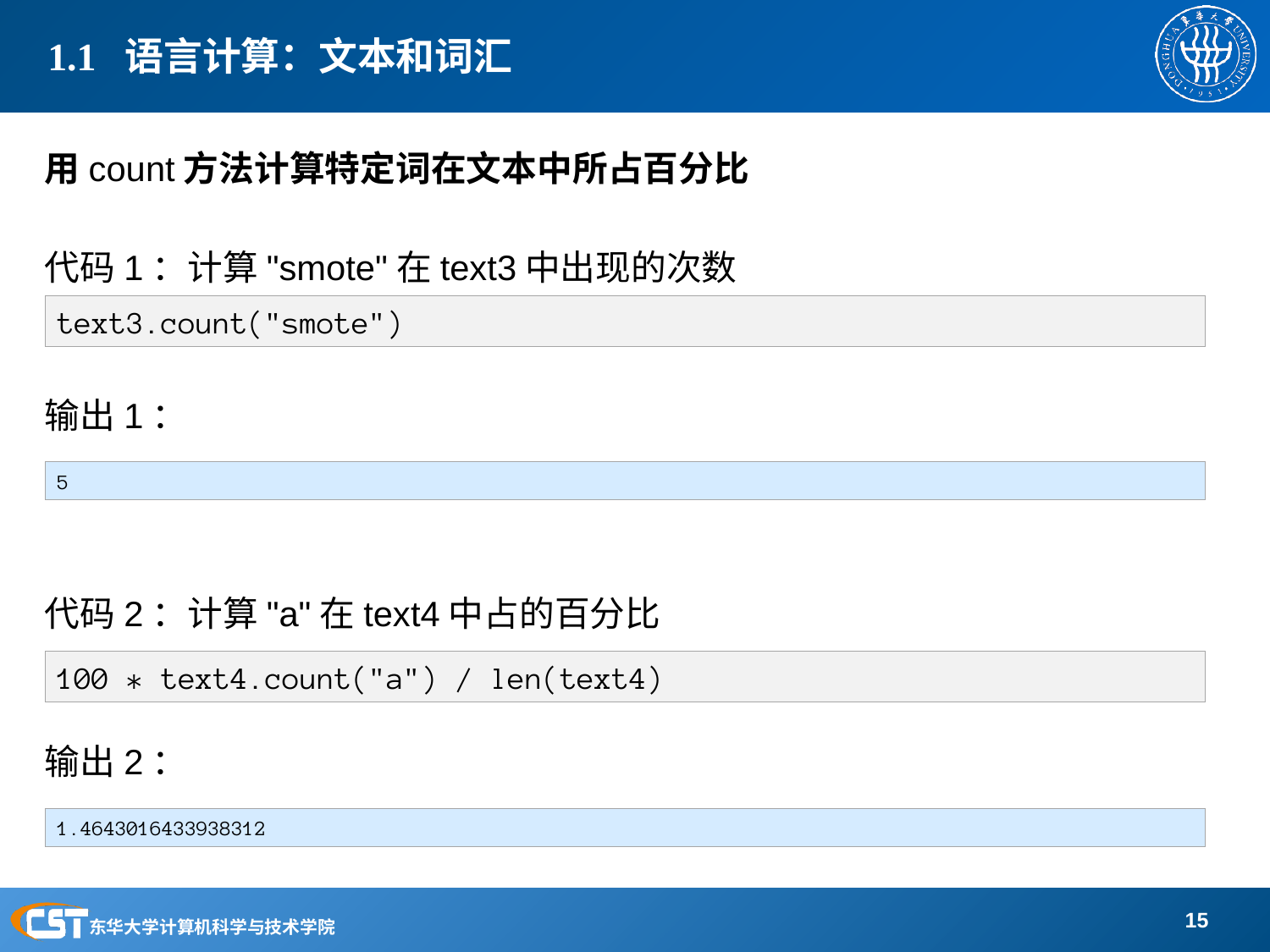

# 1.1  语言计算：文本和词汇
用count方法计算特定词在文本中所占百分比

代码1：计算"smote"在text3中出现的次数

输出1：

代码2：计算"a"在text4中占的百分比

输出2：

text3.count("smote")
5
100 * text4.count("a") / len(text4)
1.4643016433938312